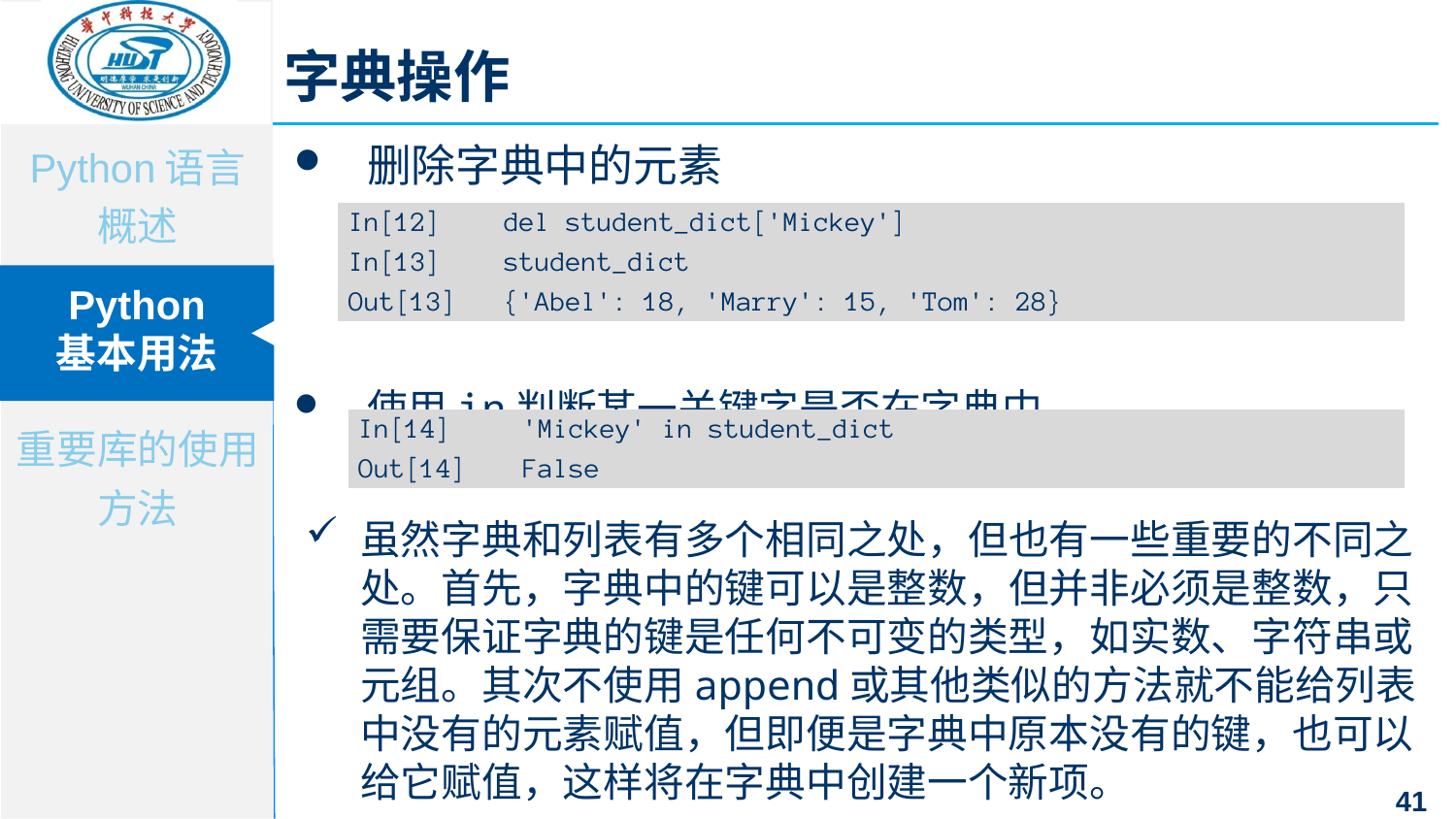

字典操作
删除字典中的元素

使用in判断某一关键字是否在字典中
| In[12] | del student\_dict['Mickey'] |
| --- | --- |
| In[13] | student\_dict |
| Out[13] | {'Abel': 18, 'Marry': 15, 'Tom': 28} |
| In[14] | 'Mickey' in student\_dict |
| --- | --- |
| Out[14] | False |
虽然字典和列表有多个相同之处，但也有一些重要的不同之处。首先，字典中的键可以是整数，但并非必须是整数，只需要保证字典的键是任何不可变的类型，如实数、字符串或元组。其次不使用append或其他类似的方法就不能给列表中没有的元素赋值，但即便是字典中原本没有的键，也可以给它赋值，这样将在字典中创建一个新项。